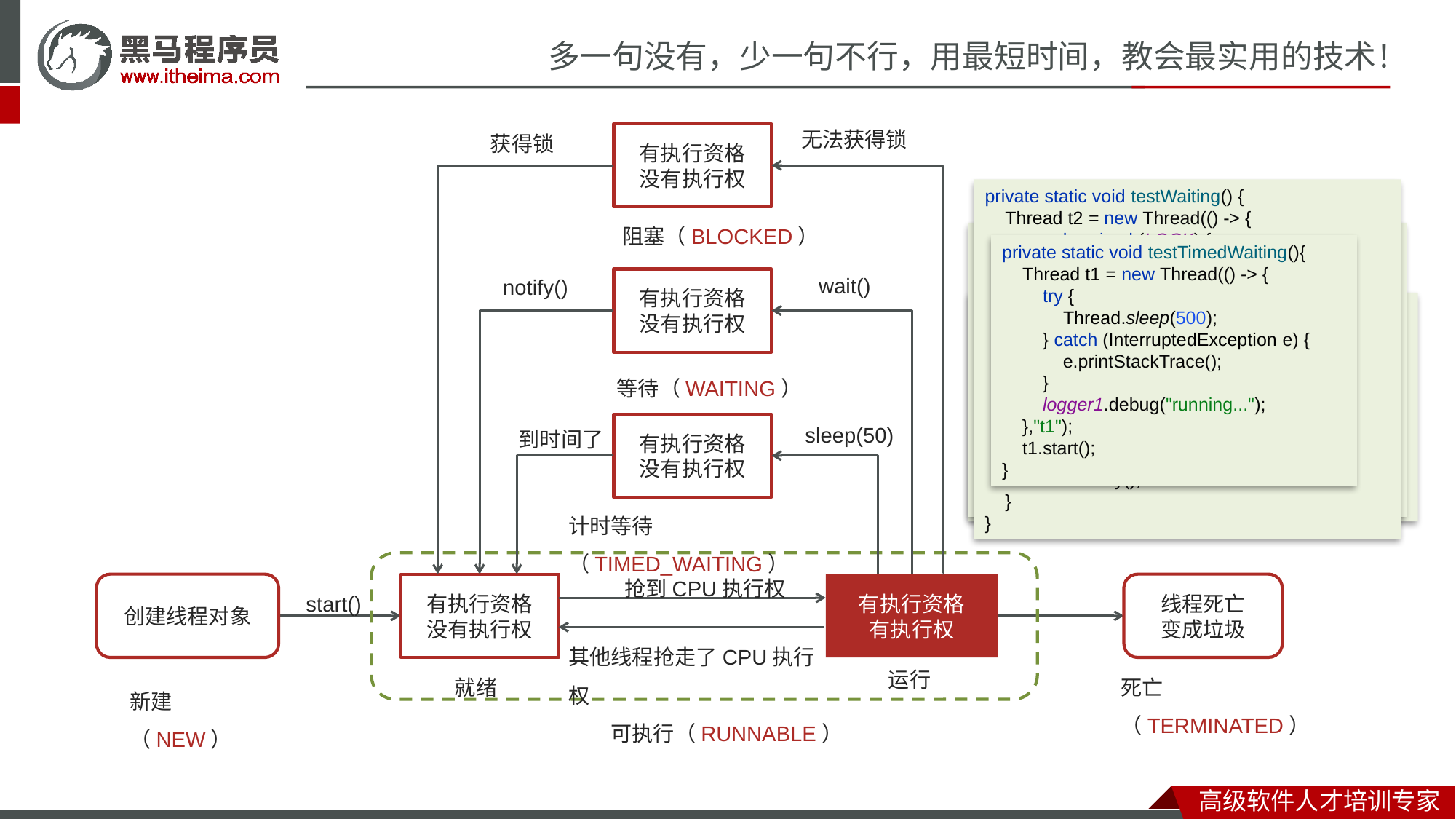

无法获得锁
获得锁
有执行资格
没有执行权
阻塞（BLOCKED）
private static void testWaiting() {
    Thread t2 = new Thread(() -> {
        synchronized (LOCK) {
            logger1.debug("before waiting");
            try {
                LOCK.wait();
            } catch (InterruptedException e) {
                e.printStackTrace();
            }
        }
    },"t2");
    t2.start();
    synchronized (LOCK) {
        LOCK.notify();
    }
}
private static void testBlocked() {
    Thread t1 = new Thread(() -> {
        logger1.debug("before sync");
        synchronized (LOCK) {
            logger1.debug("in sync");
        }
    },"t1");
    t1.start();
    synchronized (LOCK) {
        main.debug("running...");
    }
}
private static void testTimedWaiting(){
    Thread t1 = new Thread(() -> {
        try {
            Thread.sleep(500);
        } catch (InterruptedException e) {
            e.printStackTrace();
        }
        logger1.debug("running...");
    },"t1");
    t1.start();
}
wait()
notify()
有执行资格
没有执行权
等待（WAITING）
private static void testNewRunnableTerminated() {
    Thread t1 = new Thread(() -> {
        logger1.debug("running...");
    },"t1");
    Thread t2 = new Thread(() -> {
        logger1.debug("running...");
    },"t2");
    t1.start();
    t2.start();
}
sleep(50)
到时间了
有执行资格
没有执行权
计时等待（TIMED_WAITING）

抢到CPU执行权
start()
有执行资格
没有执行权
就绪
有执行资格
有执行权
运行
创建线程对象
新建（NEW）
线程死亡
变成垃圾
死亡（TERMINATED）
其他线程抢走了CPU执行权
可执行（RUNNABLE）